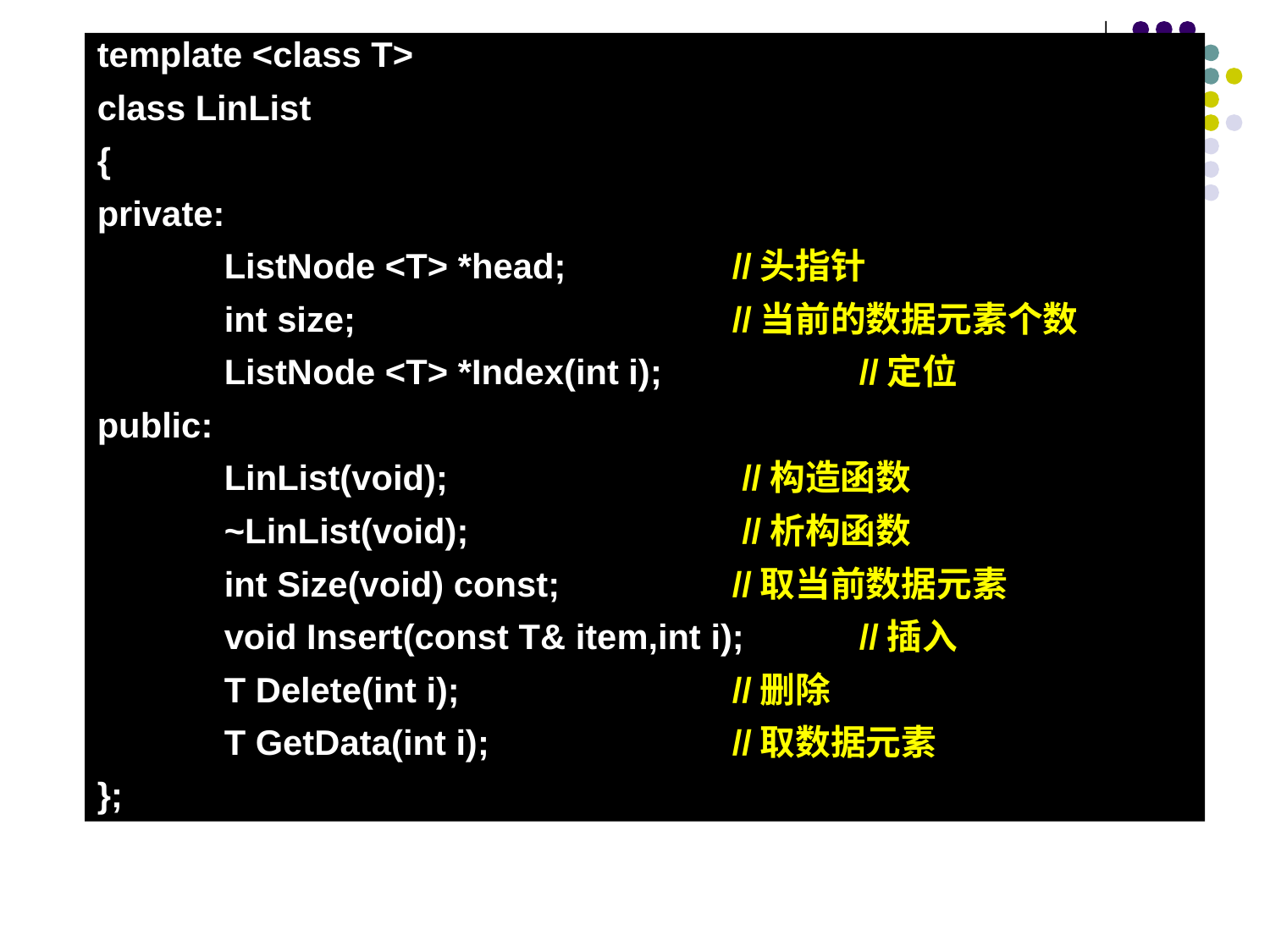

template <class T>
class LinList
{
private:
	ListNode <T> *head;      	//头指针
	int size;                  		//当前的数据元素个数
	ListNode <T> *Index(int i);        	//定位
public:
	LinList(void);                		 //构造函数
	~LinList(void);             		 //析构函数
	int Size(void) const;   		//取当前数据元素
	void Insert(const T& item,int i);  	//插入
	T Delete(int i);                   	//删除
	T GetData(int i);                  	//取数据元素
};